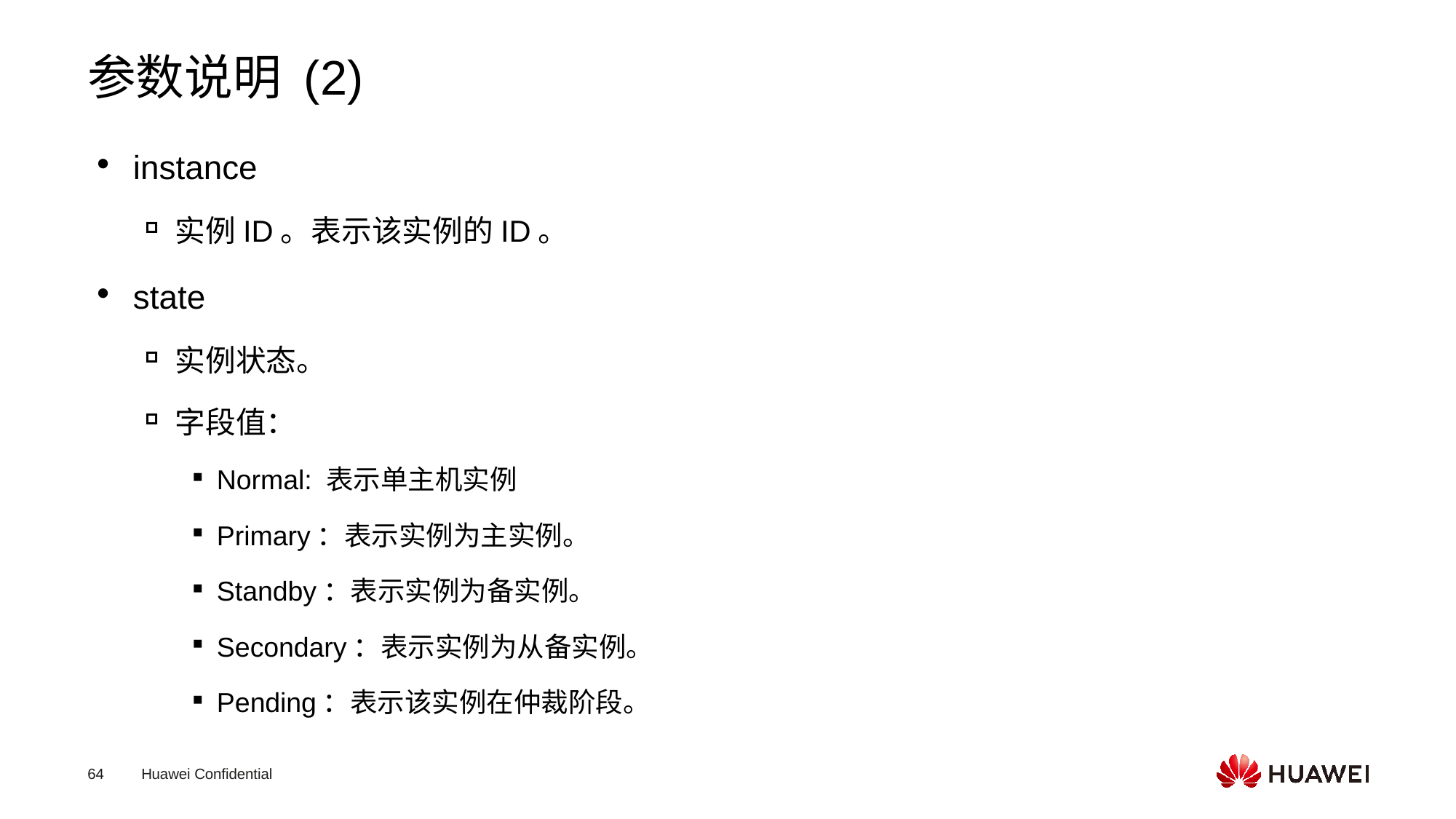

# 参数说明 (2)
instance
实例ID。表示该实例的ID。
state
实例状态。
字段值：
Normal: 表示单主机实例
Primary：表示实例为主实例。
Standby：表示实例为备实例。
Secondary：表示实例为从备实例。
Pending：表示该实例在仲裁阶段。